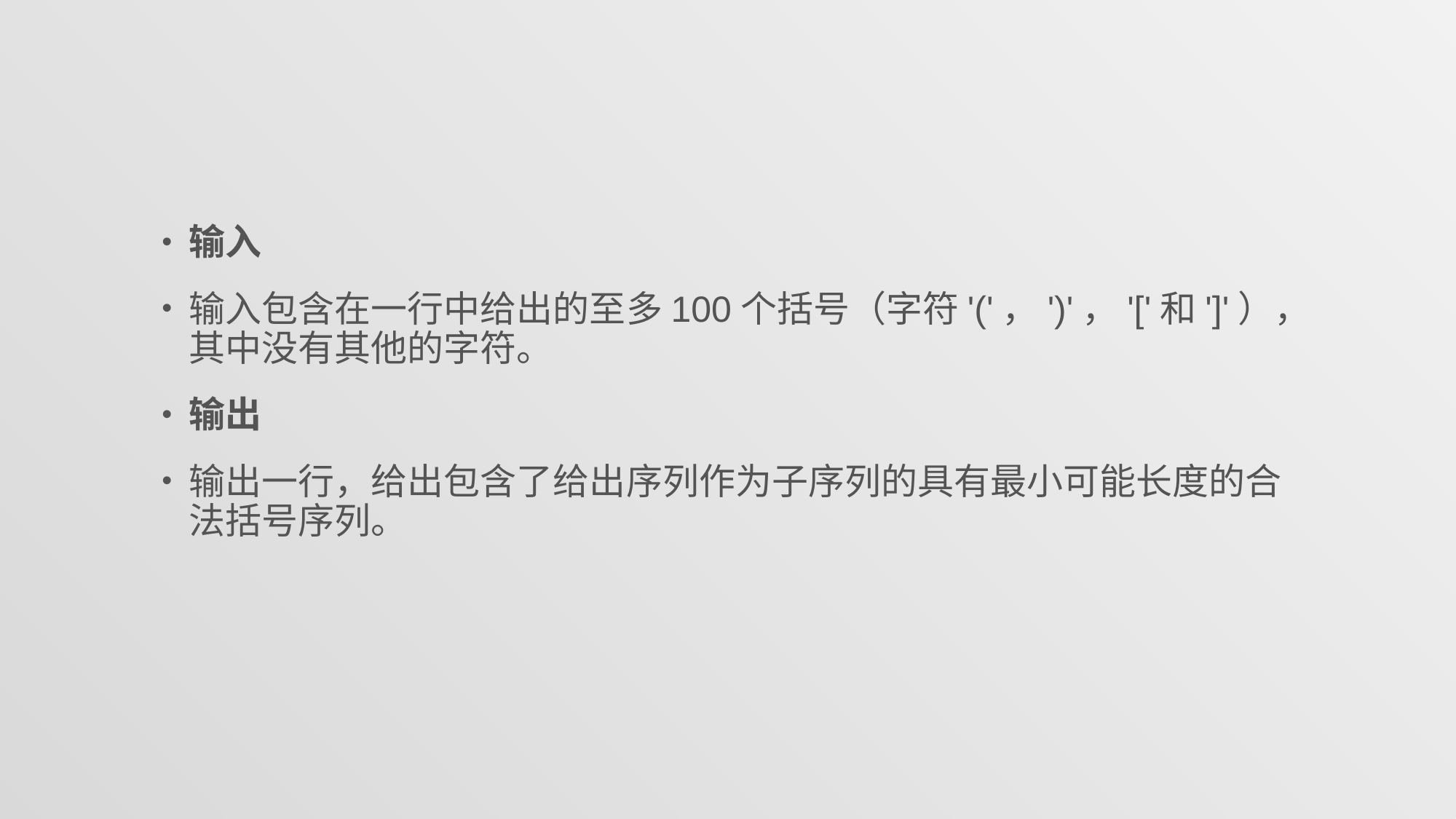

#
输入
输入包含在一行中给出的至多100个括号（字符'('，')'，'['和']'），其中没有其他的字符。
输出
输出一行，给出包含了给出序列作为子序列的具有最小可能长度的合法括号序列。